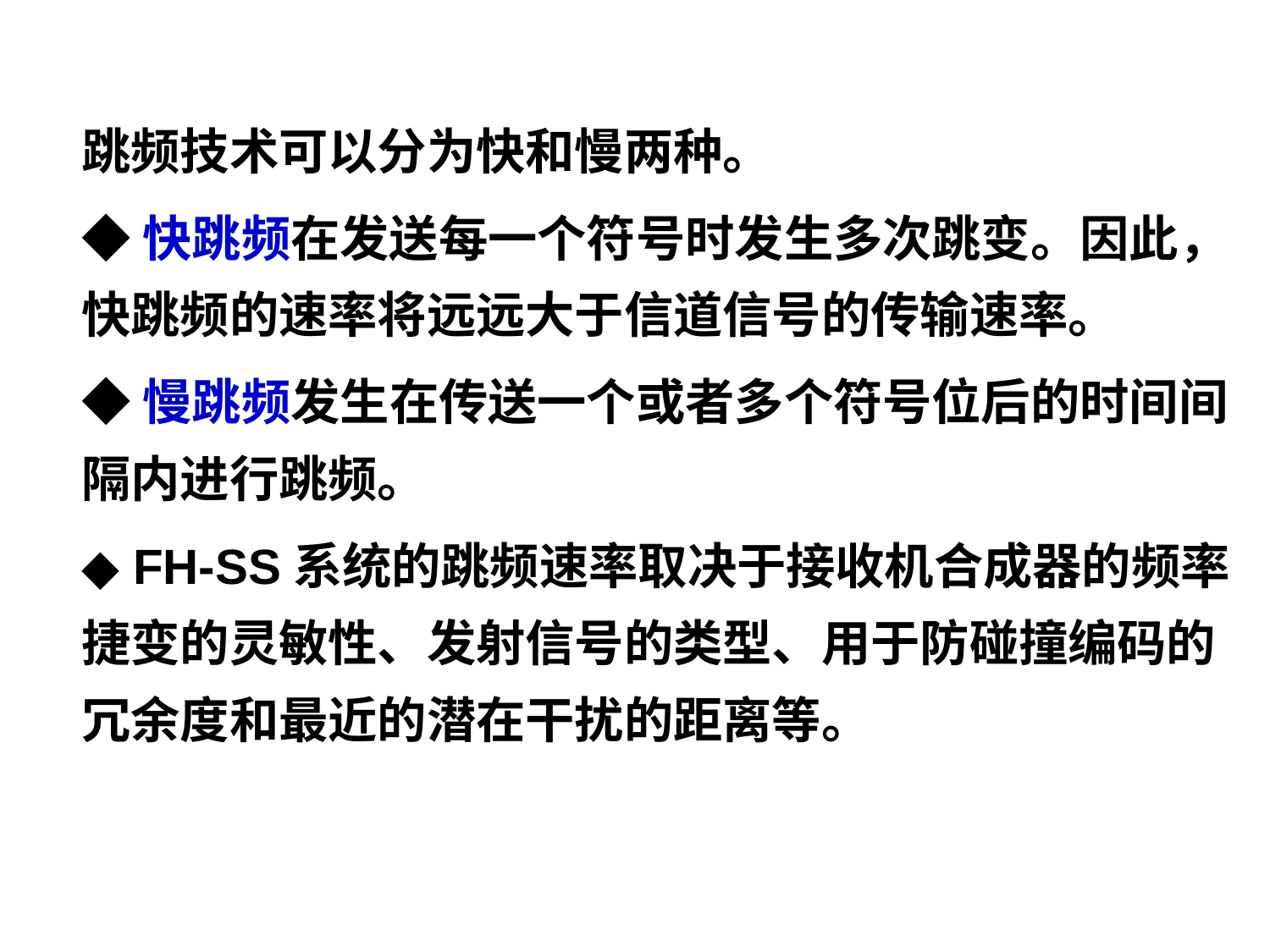

跳频技术可以分为快和慢两种。
◆快跳频在发送每一个符号时发生多次跳变。因此，快跳频的速率将远远大于信道信号的传输速率。
◆慢跳频发生在传送一个或者多个符号位后的时间间隔内进行跳频。
◆ FH-SS系统的跳频速率取决于接收机合成器的频率捷变的灵敏性、发射信号的类型、用于防碰撞编码的冗余度和最近的潜在干扰的距离等。